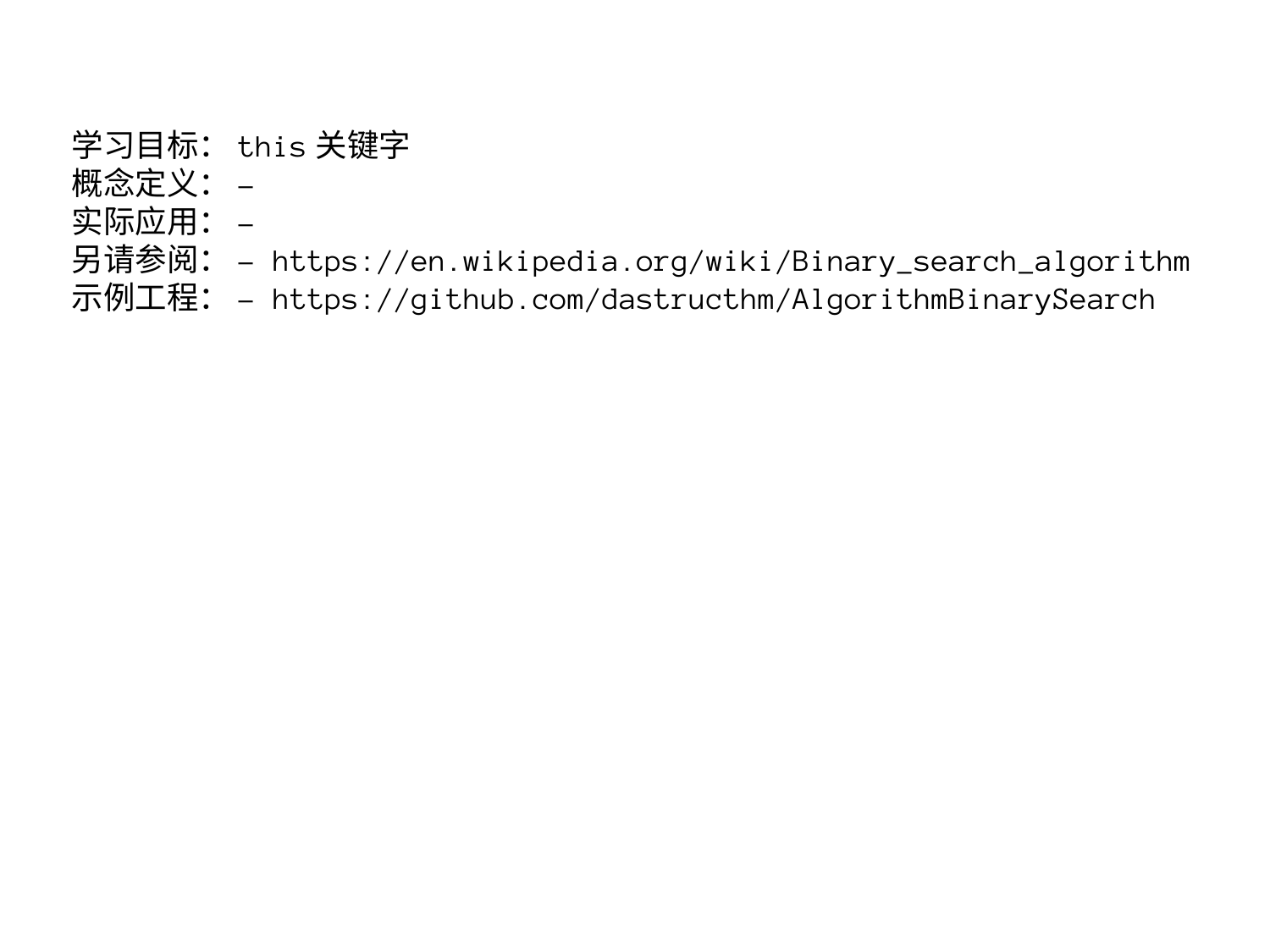

学习目标：this关键字
概念定义：-
实际应用：-
另请参阅：- https://en.wikipedia.org/wiki/Binary_search_algorithm
示例工程：- https://github.com/dastructhm/AlgorithmBinarySearch